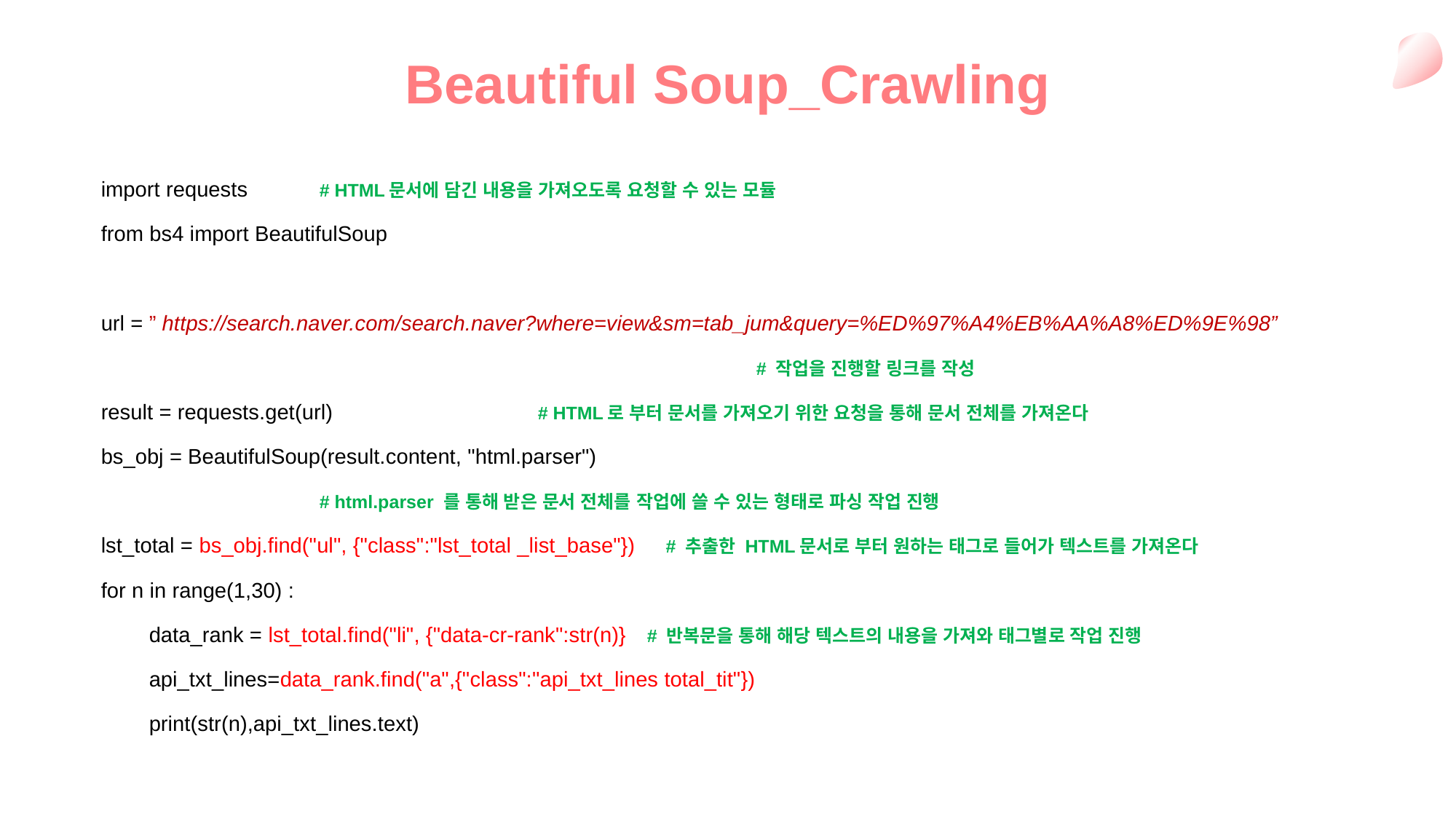

Beautiful Soup_Crawling
import requests	# HTML문서에 담긴 내용을 가져오도록 요청할 수 있는 모듈
from bs4 import BeautifulSoup
url = ” https://search.naver.com/search.naver?where=view&sm=tab_jum&query=%ED%97%A4%EB%AA%A8%ED%9E%98”
						# 작업을 진행할 링크를 작성
result = requests.get(url)		# HTML로 부터 문서를 가져오기 위한 요청을 통해 문서 전체를 가져온다
bs_obj = BeautifulSoup(result.content, "html.parser")
		# html.parser 를 통해 받은 문서 전체를 작업에 쓸 수 있는 형태로 파싱 작업 진행
lst_total = bs_obj.find("ul", {"class":"lst_total _list_base"})     # 추출한 HTML문서로 부터 원하는 태그로 들어가 텍스트를 가져온다
for n in range(1,30) :
        data_rank = lst_total.find("li", {"data-cr-rank":str(n)}	# 반복문을 통해 해당 텍스트의 내용을 가져와 태그별로 작업 진행
        api_txt_lines=data_rank.find("a",{"class":"api_txt_lines total_tit"})
        print(str(n),api_txt_lines.text)